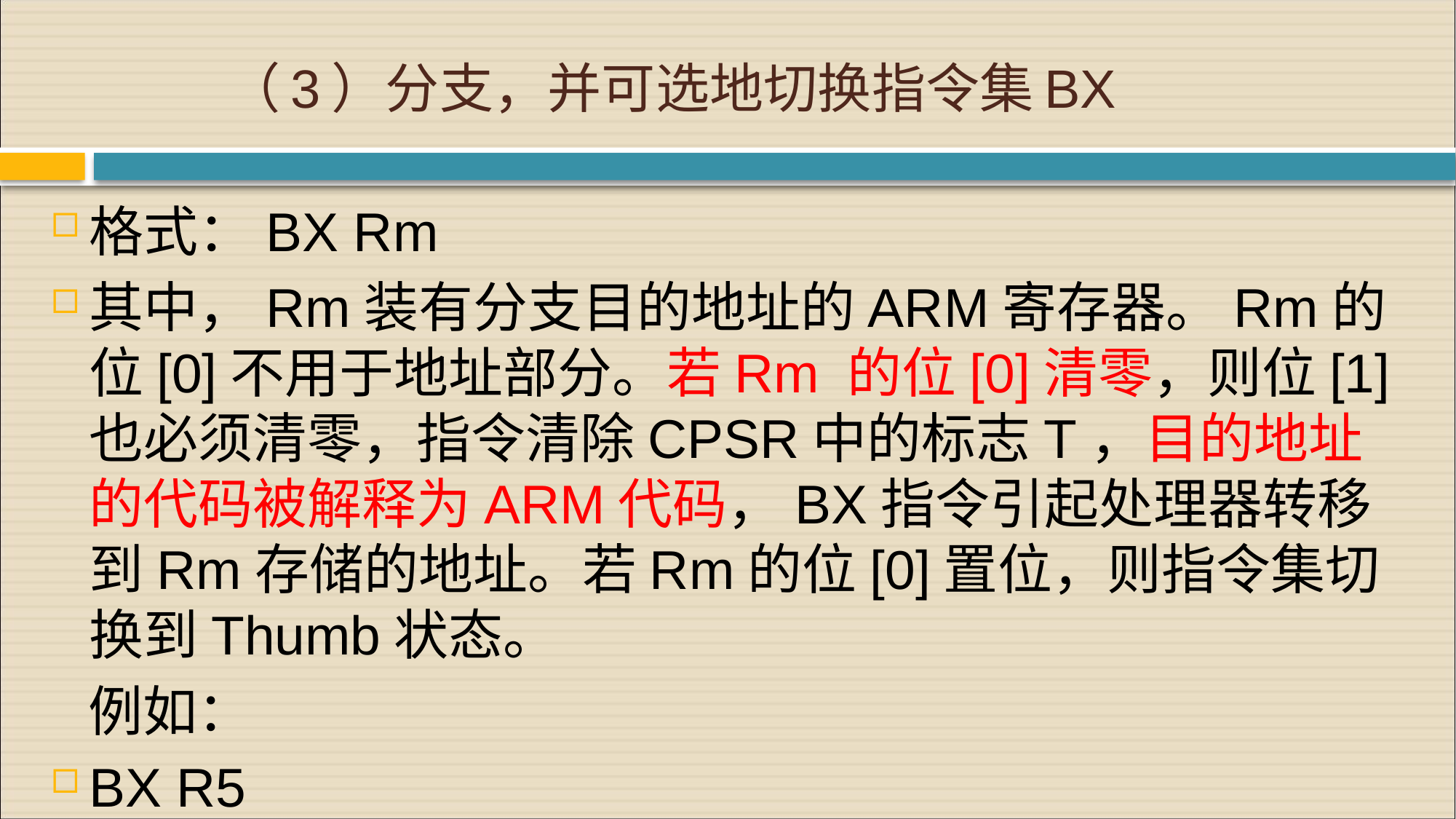

# （3）分支，并可选地切换指令集BX
格式：BX Rm
其中，Rm装有分支目的地址的ARM寄存器。Rm的位[0]不用于地址部分。若Rm 的位[0]清零，则位[1]也必须清零，指令清除CPSR中的标志T，目的地址的代码被解释为ARM代码，BX指令引起处理器转移到Rm存储的地址。若Rm的位[0]置位，则指令集切换到Thumb状态。
  例如：
BX R5